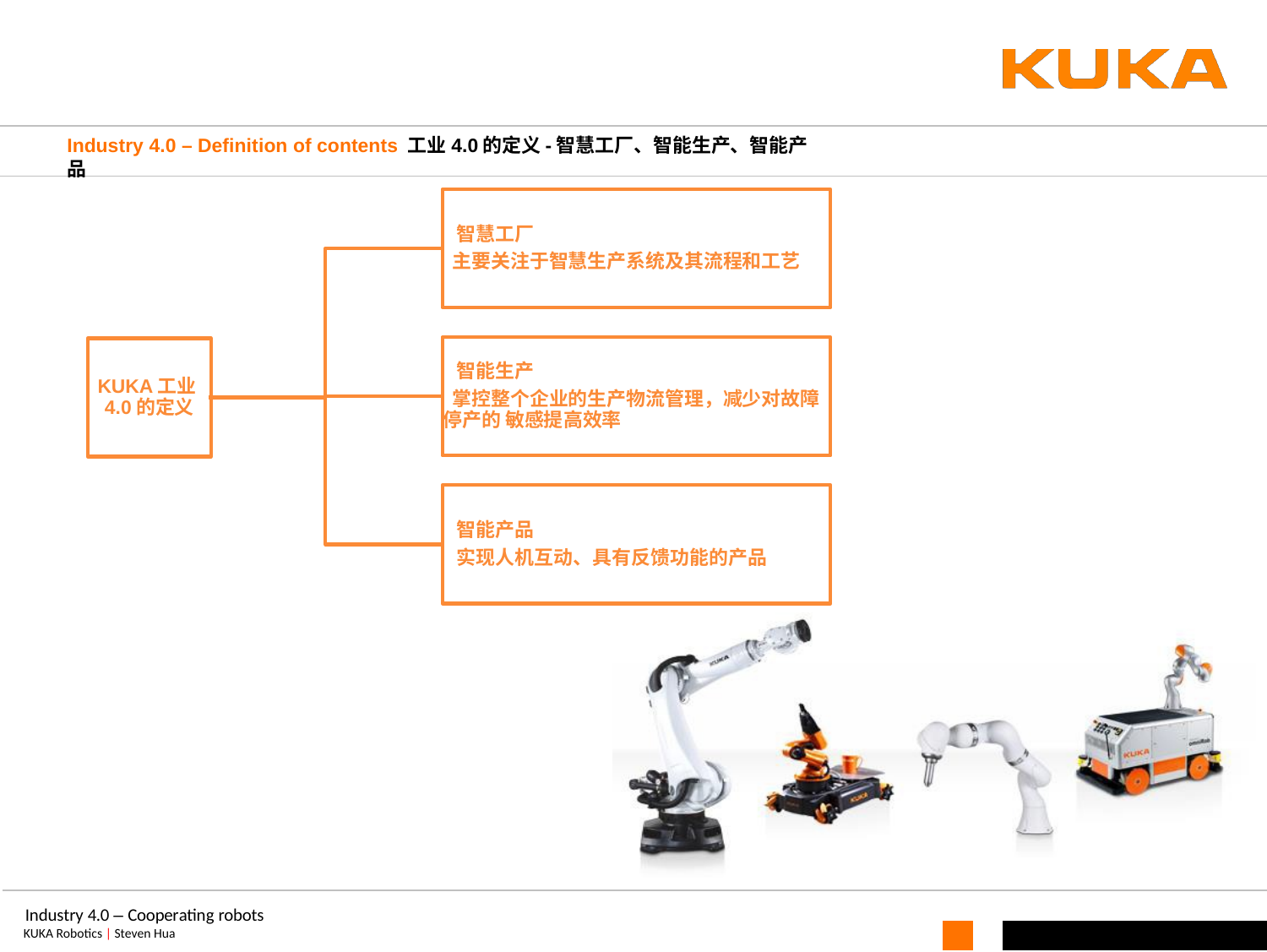

KUKA工业4.0的定义
  智慧工厂
 主要关注于智慧生产系统及其流程和工艺
  智能生产
 掌控整个企业的生产物流管理，减少对故障停产的 敏感提高效率
  智能产品
  实现人机互动、具有反馈功能的产品
Industry 4.0 – Definition of contents 工业4.0的定义-智慧工厂、智能生产、智能产品

2015
KUKA Robotics | Steven
Industry 4.0 – Cooperating robots
KUKA Robotics | Steven Hua